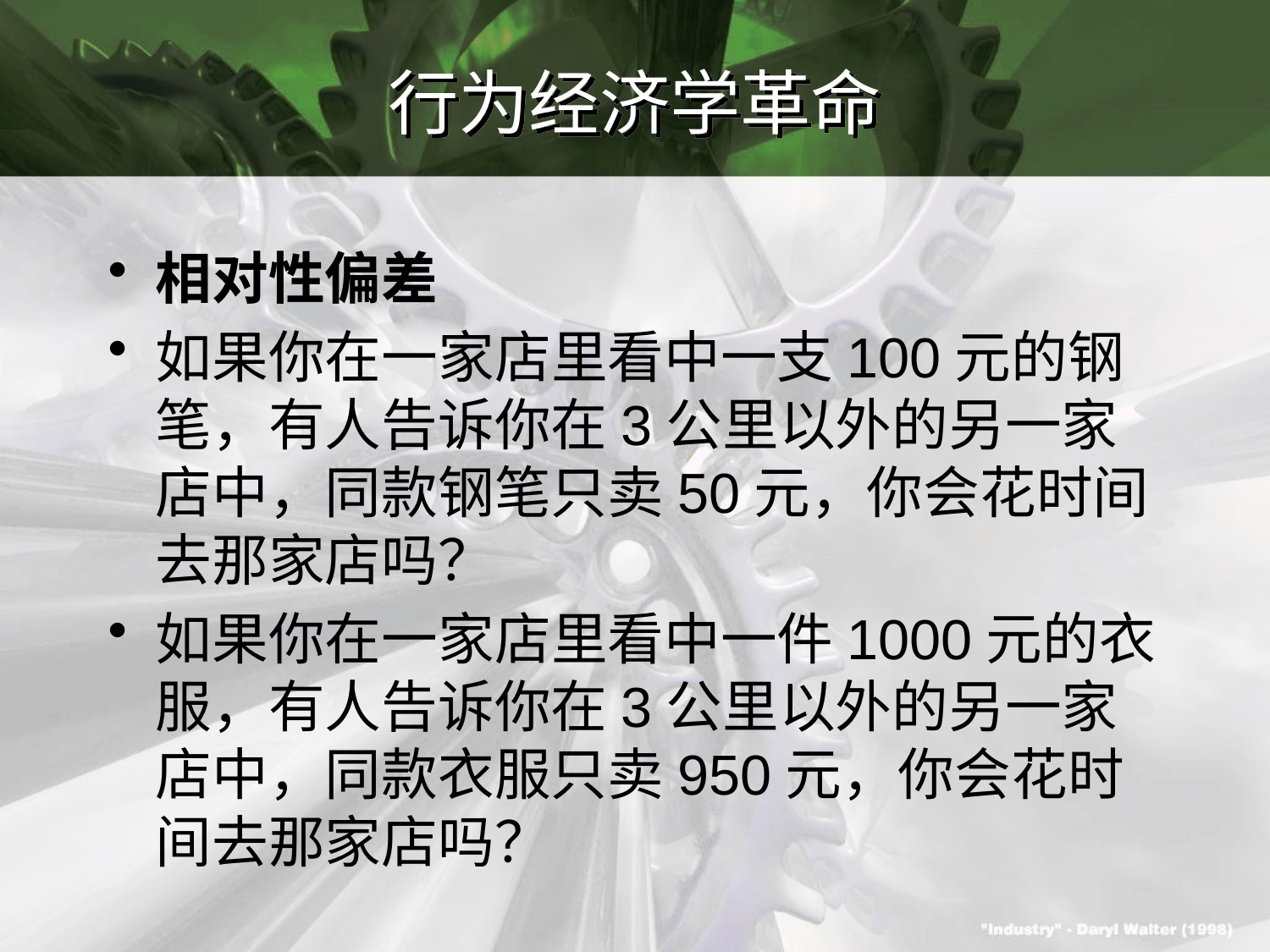

# 行为经济学革命
相对性偏差
如果你在一家店里看中一支100元的钢笔，有人告诉你在3公里以外的另一家店中，同款钢笔只卖50元，你会花时间去那家店吗？
如果你在一家店里看中一件1000元的衣服，有人告诉你在3公里以外的另一家店中，同款衣服只卖950元，你会花时间去那家店吗？